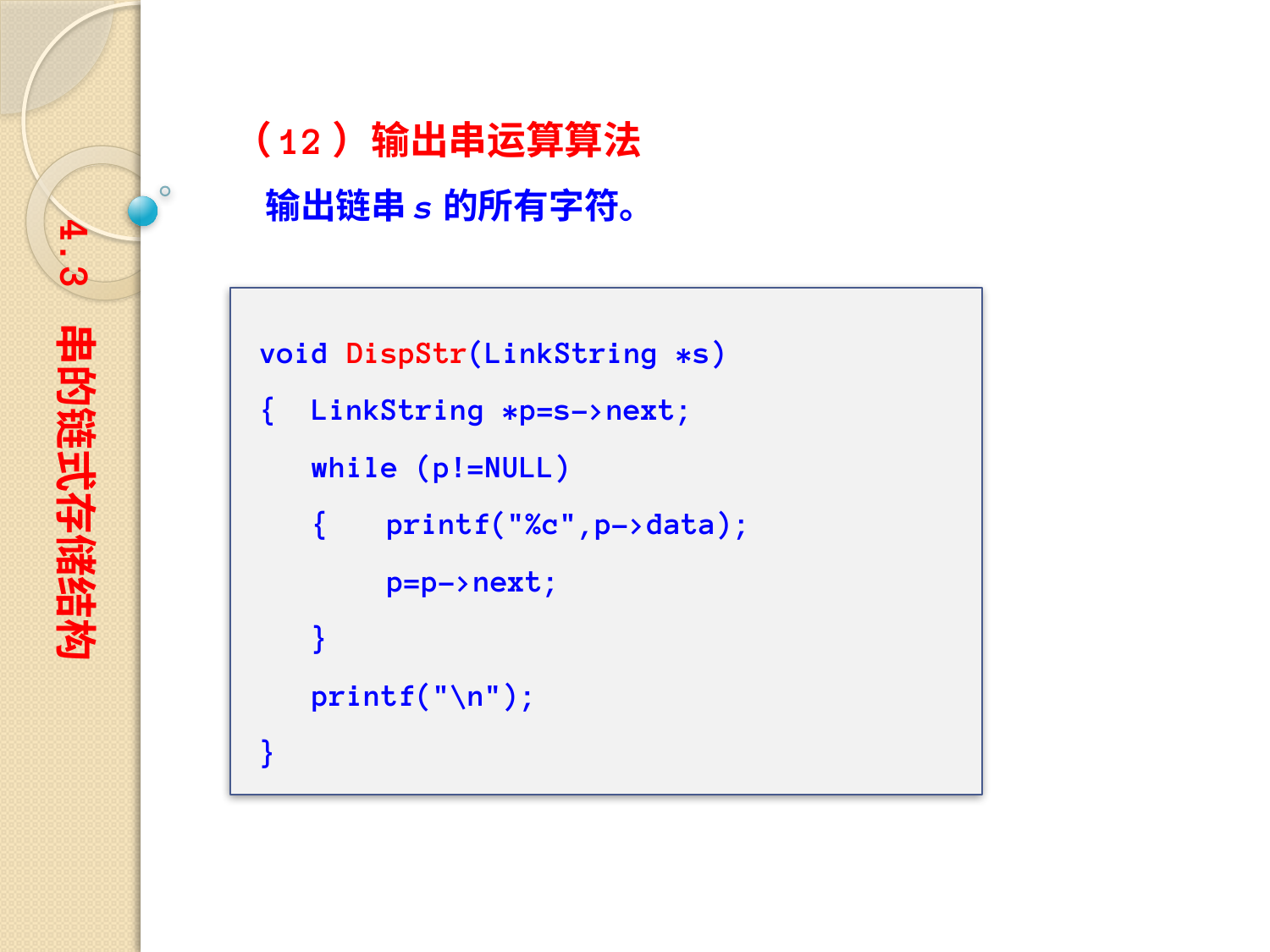

（12）输出串运算算法
   输出链串s的所有字符。
4.3 串的链式存储结构
void DispStr(LinkString *s)
{  LinkString *p=s->next;
   while (p!=NULL)
   {	printf("%c",p->data);
	p=p->next;
   }
   printf("\n");
}